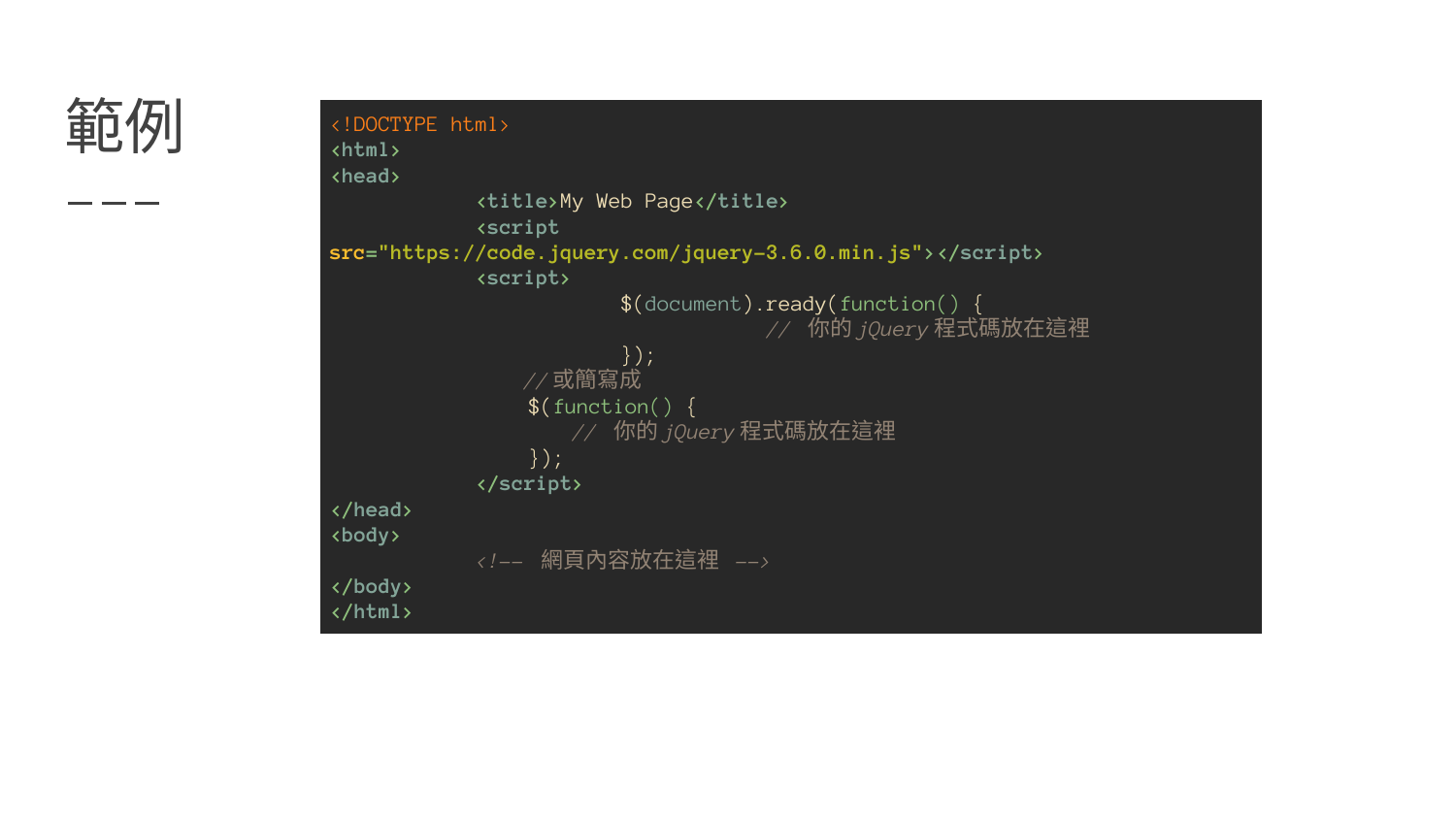

# 範例
| <!DOCTYPE html> <html> <head> <title>My Web Page</title> <script src="https://code.jquery.com/jquery-3.6.0.min.js"></script> <script> $(document).ready(function() { // 你的jQuery程式碼放在這裡 }); //或簡寫成 $(function() { // 你的jQuery程式碼放在這裡 }); </script> </head> <body> <!-- 網頁內容放在這裡 --> </body> </html> |
| --- |